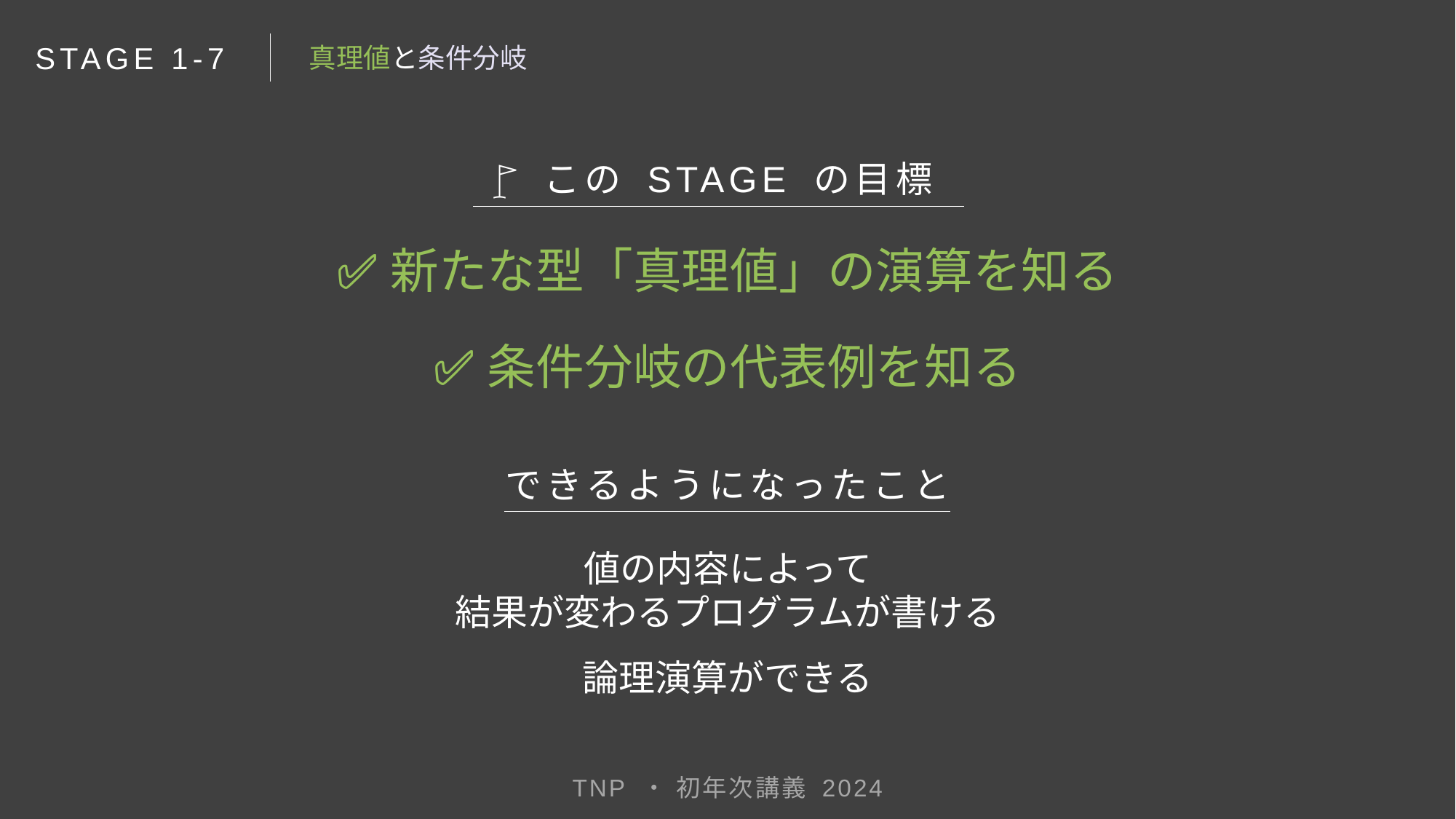

STAGE 1-7
真理値と条件分岐
🚩 この STAGE の目標
✅新たな型「真理値」の演算を知る
✅条件分岐の代表例を知る
できるようになったこと
値の内容によって
結果が変わるプログラムが書ける
論理演算ができる